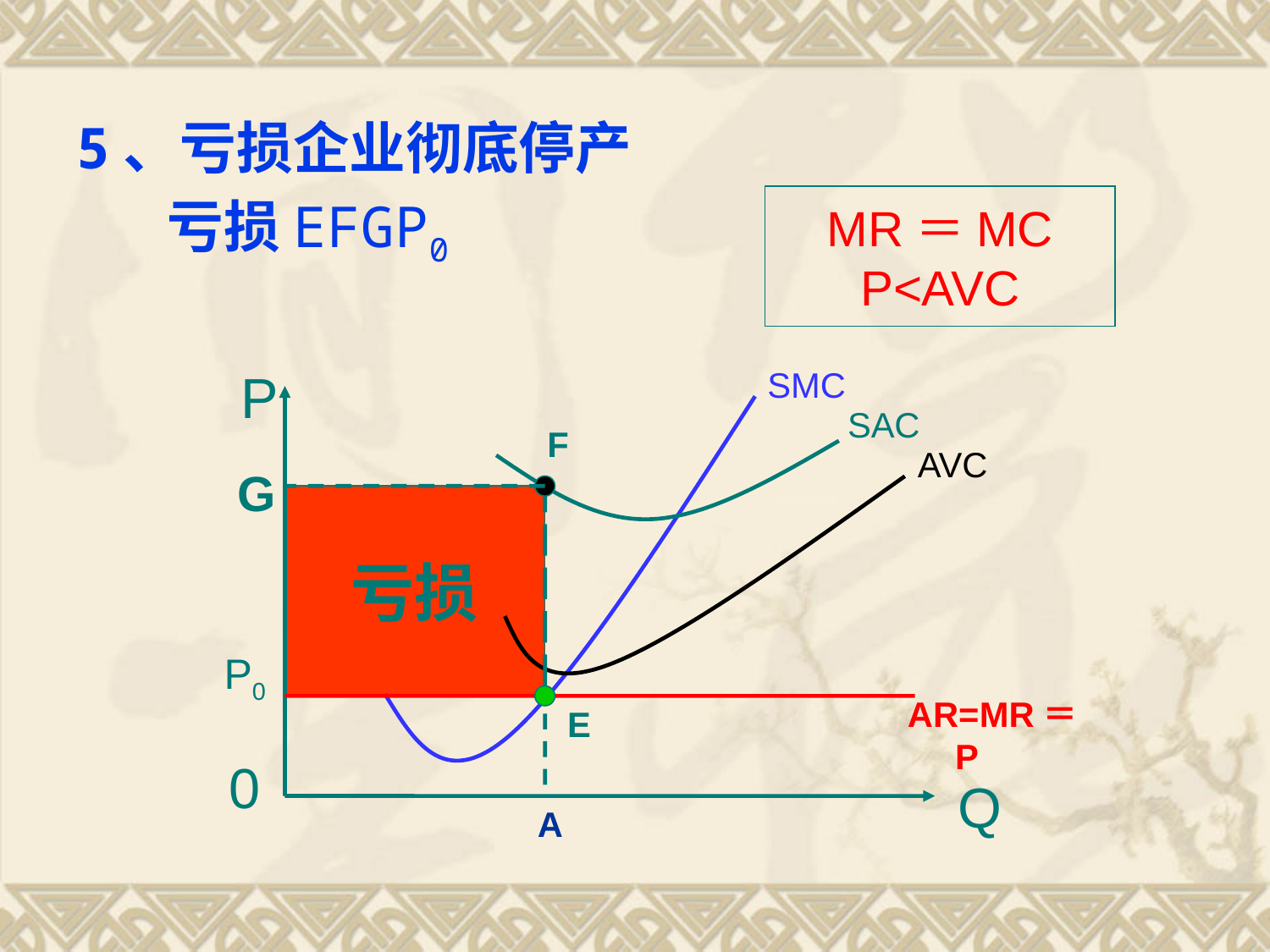

5、亏损企业彻底停产
      亏损EFGP0
MR＝MC
P<AVC
P
SMC

SAC
F

AVC
G

亏损

P0

AR=MR＝P

E
0
Q

A